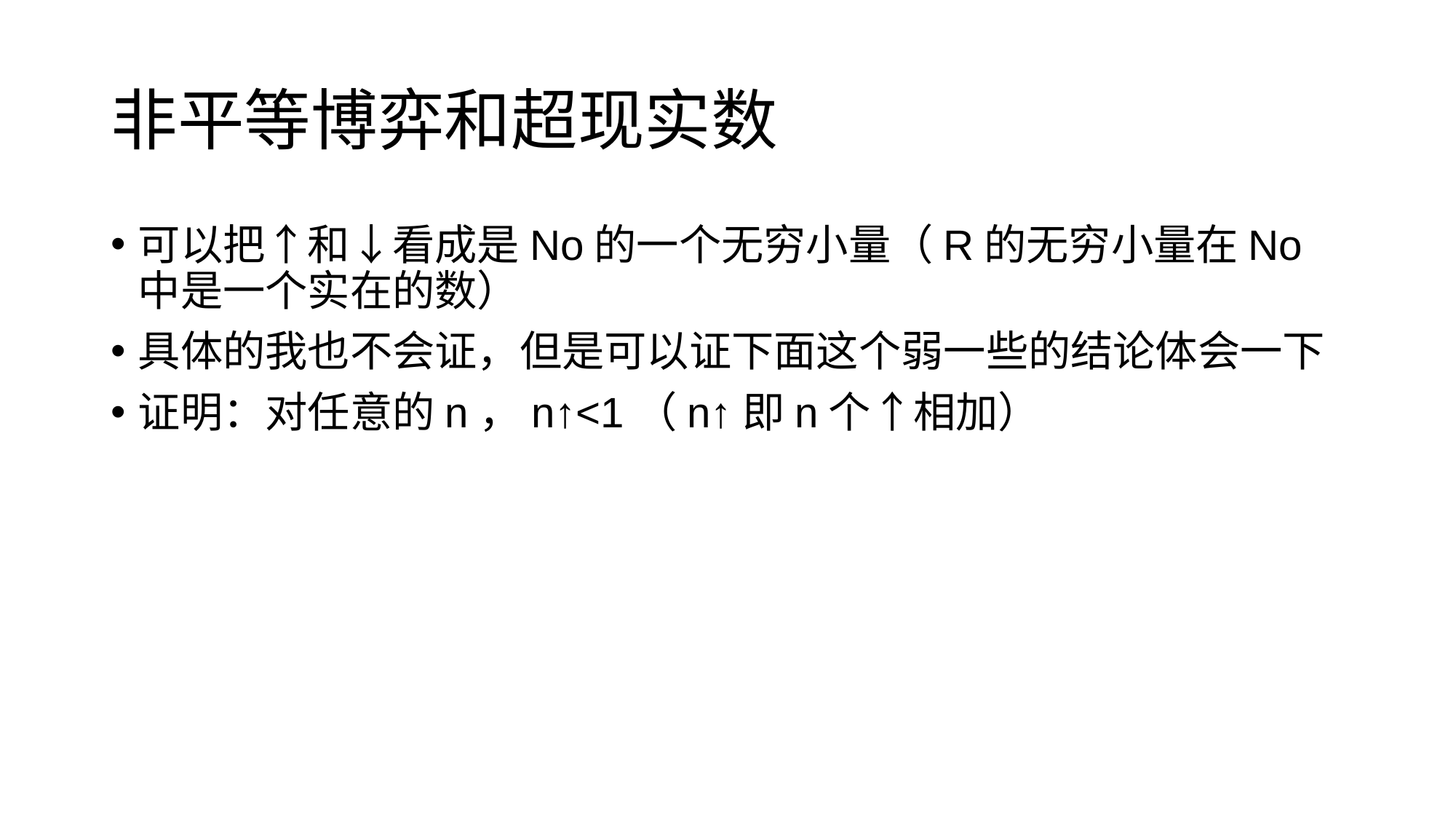

# 非平等博弈和超现实数
可以把↑和↓看成是No的一个无穷小量（R的无穷小量在No中是一个实在的数）
具体的我也不会证，但是可以证下面这个弱一些的结论体会一下
证明：对任意的n，n↑<1（n↑即n个↑相加）